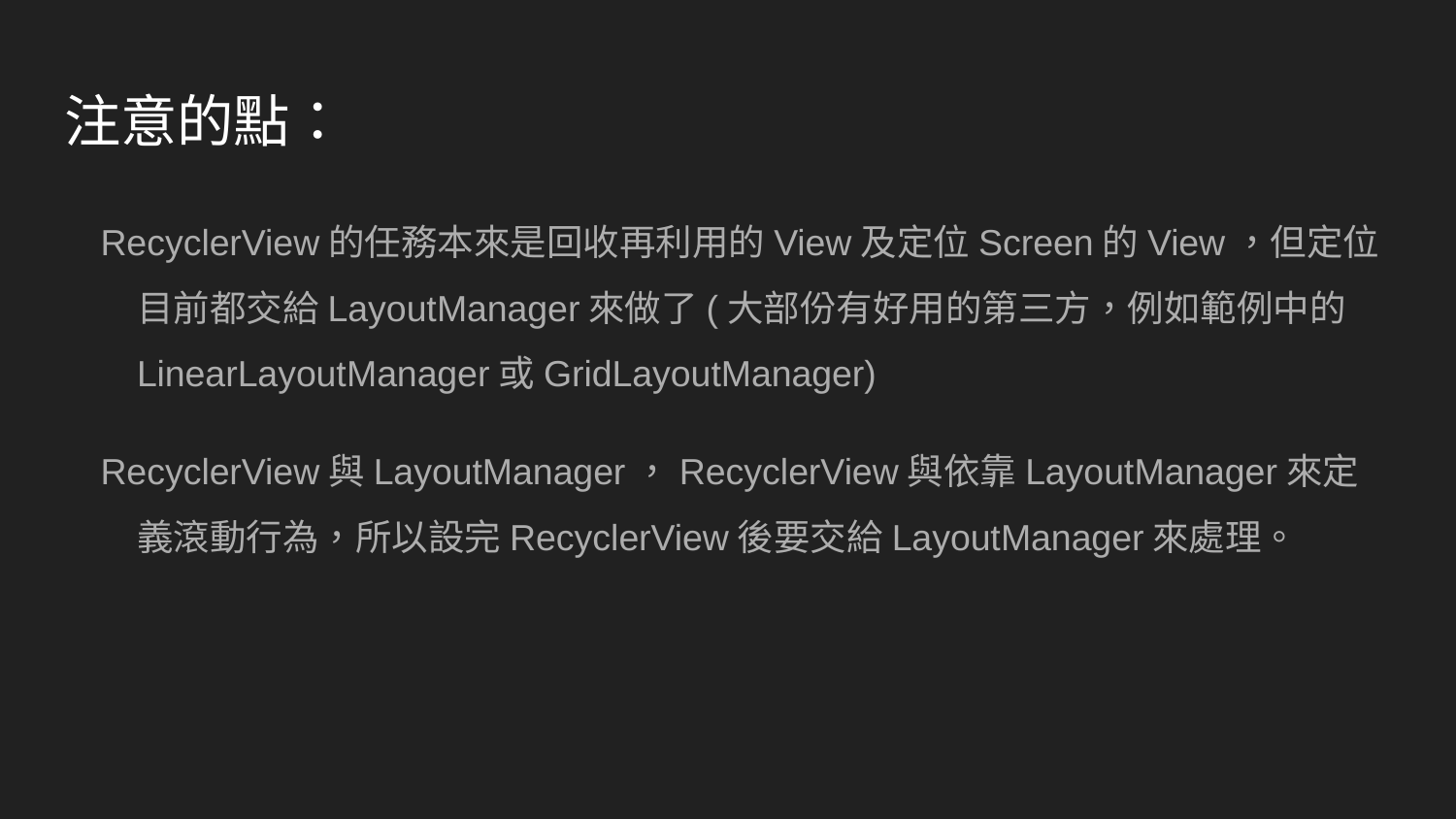

# 注意的點：
RecyclerView的任務本來是回收再利用的View及定位Screen的View，但定位目前都交給LayoutManager來做了(大部份有好用的第三方，例如範例中的LinearLayoutManager或GridLayoutManager)
RecyclerView與LayoutManager，RecyclerView與依靠LayoutManager來定義滾動行為，所以設完RecyclerView後要交給LayoutManager來處理。